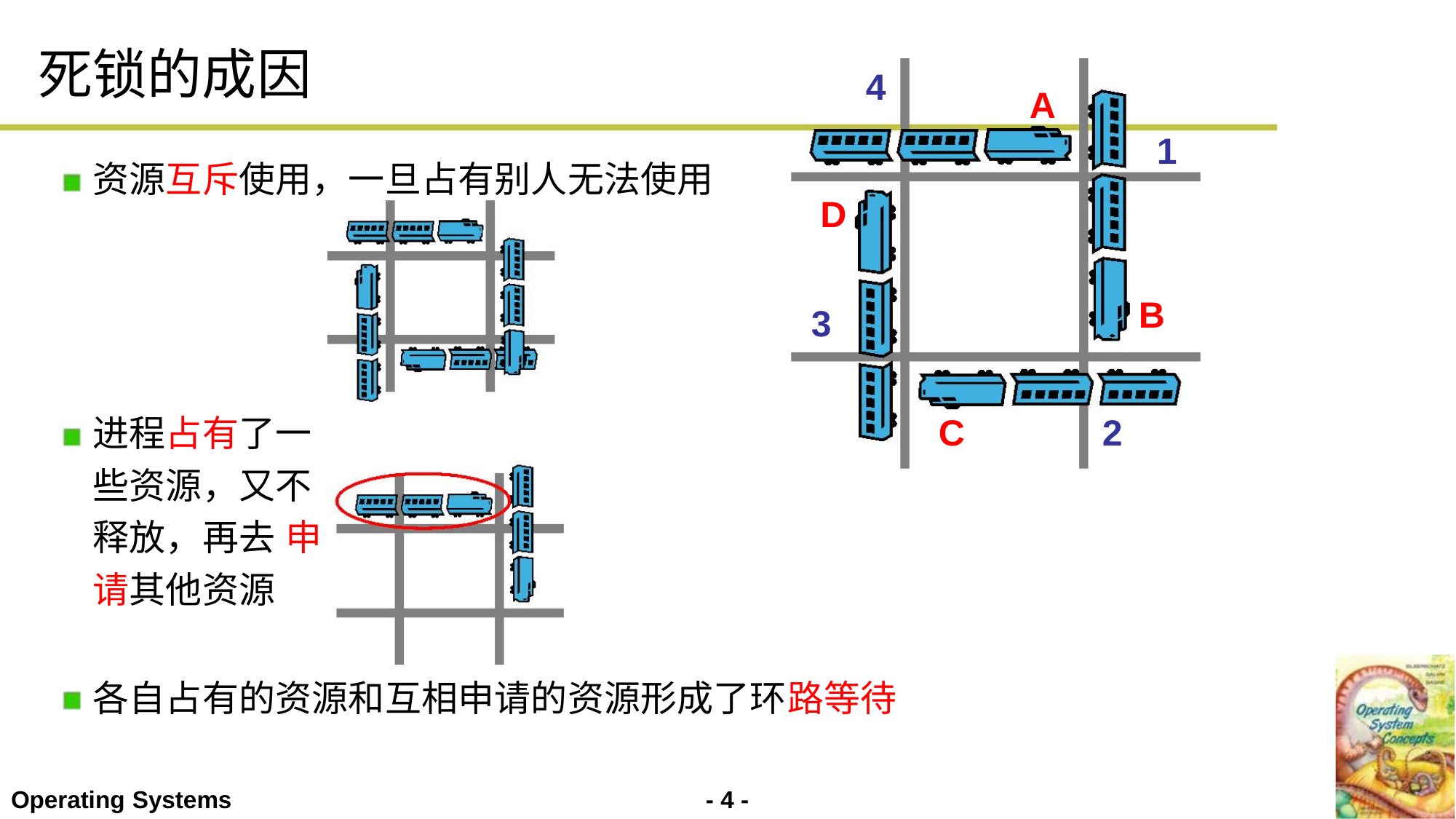

死锁的成因

4
A
1
资源互斥使用，一旦占有别人无法使用
D
B
3
C
2
进程占有了一
些资源，又不
释放，再去 申
请其他资源

各自占有的资源和互相申请的资源形成了环路等待

- 4 -
Operating Systems